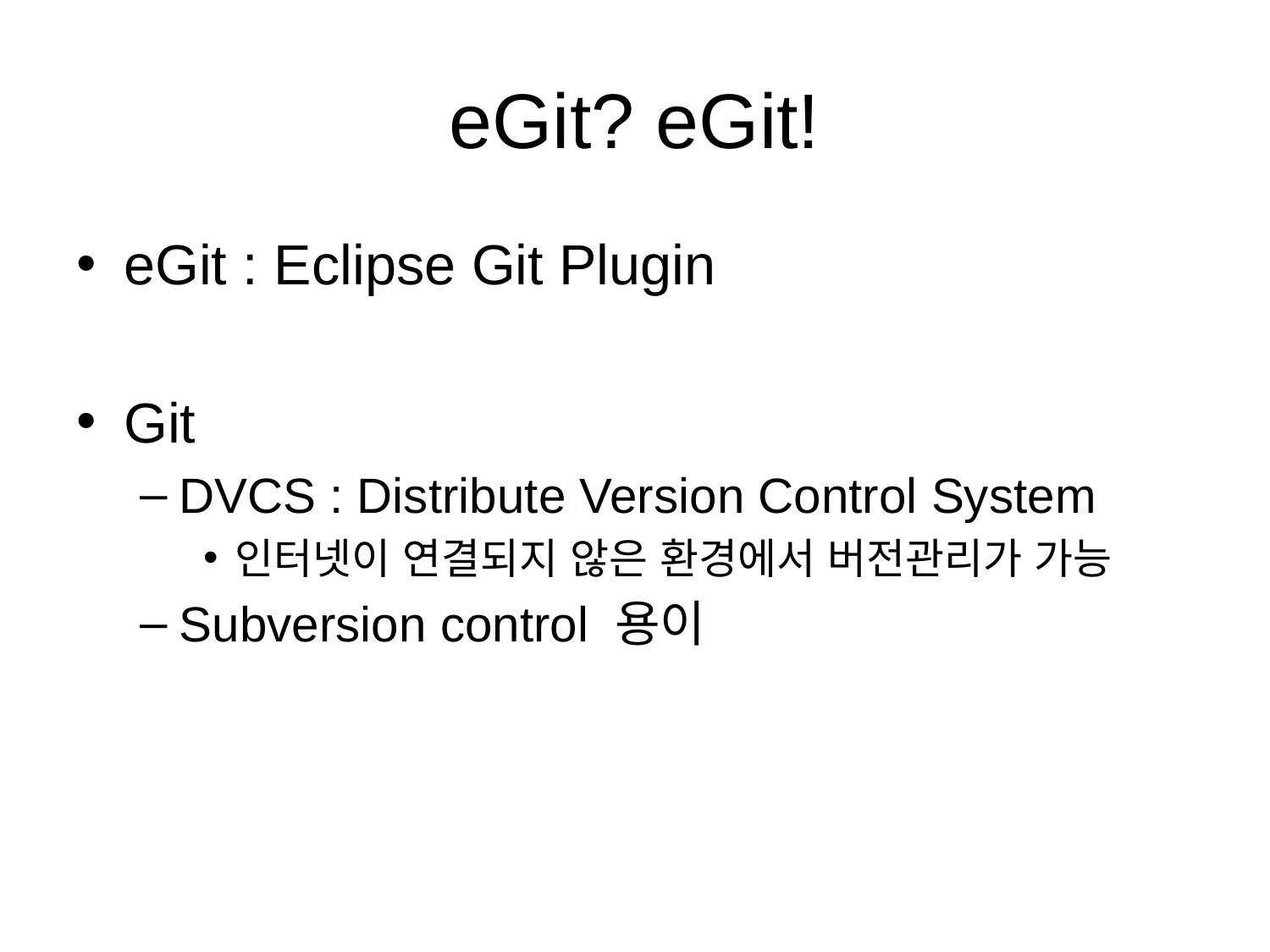

# eGit? eGit!
eGit : Eclipse Git Plugin

Git
DVCS : Distribute Version Control System
인터넷이 연결되지 않은 환경에서 버전관리가 가능
Subversion control 용이